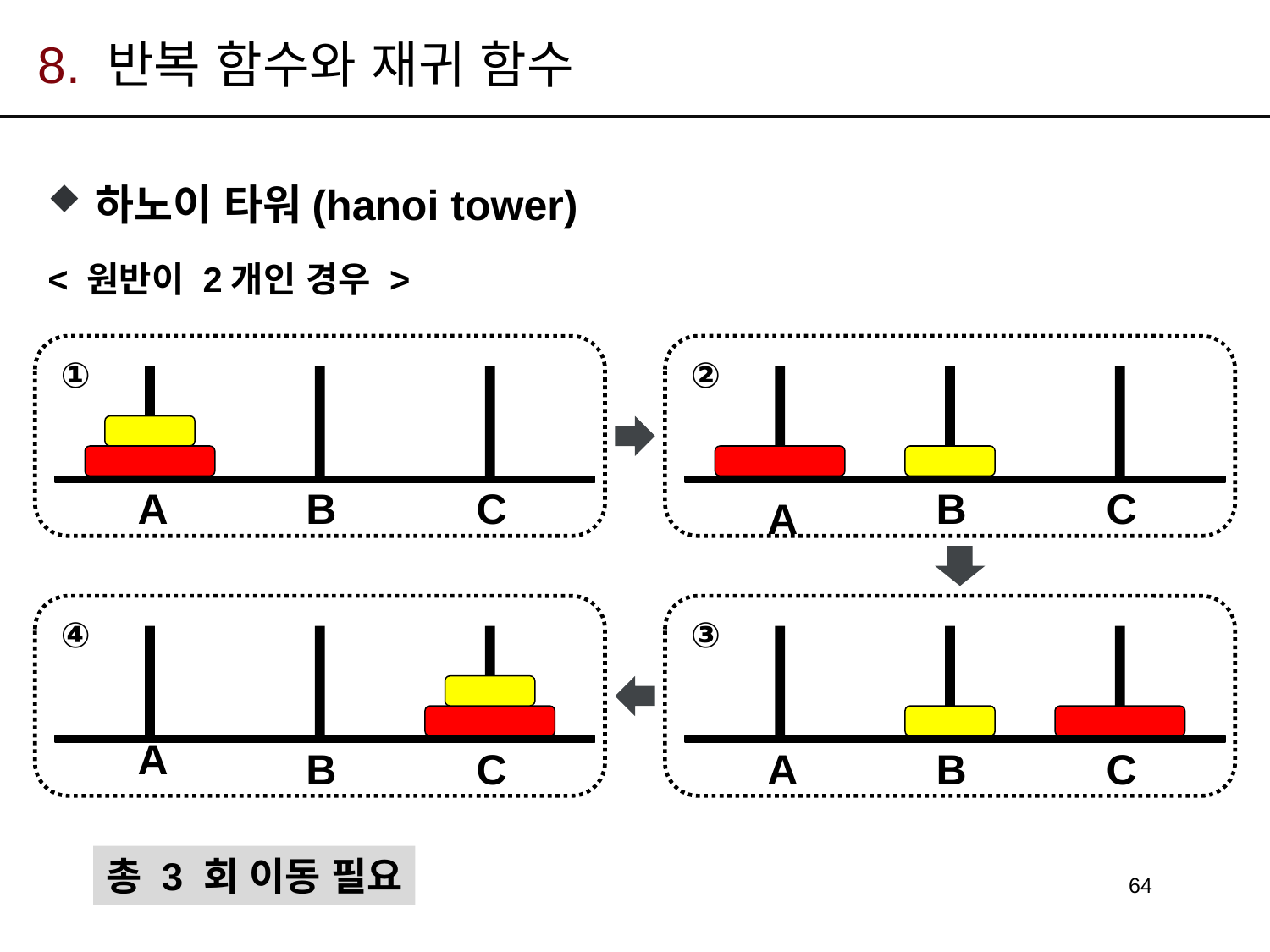

# 8. 반복 함수와 재귀 함수
하노이 타워(hanoi tower)
< 원반이 2개인 경우 >

①
②

A
B
C

B
C
A

④
③

A

B
C

A
B
C
총 3 회 이동 필요
64